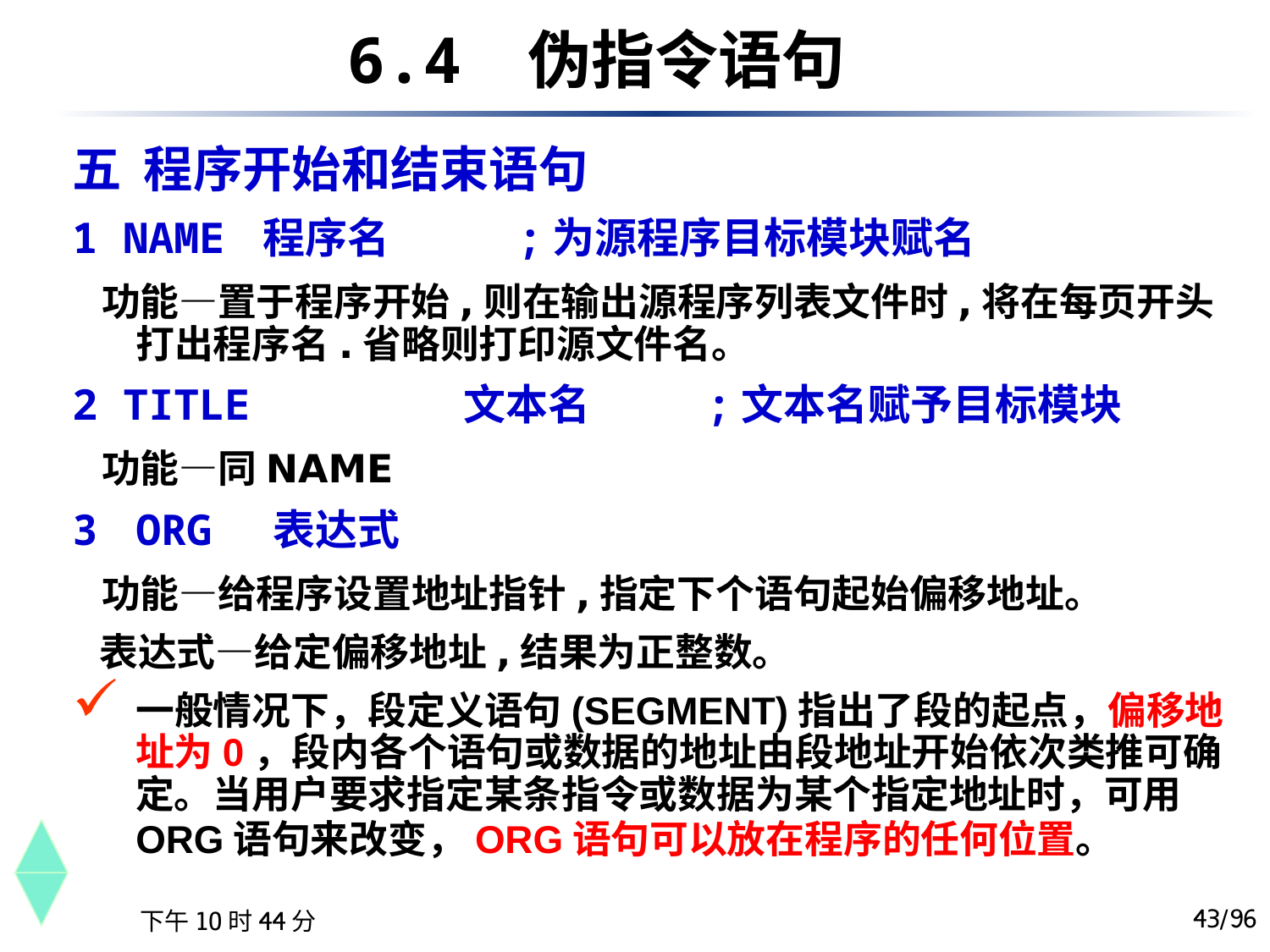

6.4	 伪指令语句
五  程序开始和结束语句
1 NAME	程序名	;为源程序目标模块赋名
  功能—置于程序开始,则在输出源程序列表文件时,将在每页开头打出程序名.省略则打印源文件名。
2 TITLE        文本名           ;文本名赋予目标模块
  功能—同NAME
ORG  表达式
  功能—给程序设置地址指针,指定下个语句起始偏移地址。
  表达式—给定偏移地址,结果为正整数。
一般情况下，段定义语句(SEGMENT)指出了段的起点，偏移地址为0，段内各个语句或数据的地址由段地址开始依次类推可确定。当用户要求指定某条指令或数据为某个指定地址时，可用ORG语句来改变，ORG语句可以放在程序的任何位置。
43/96
下午10时44分